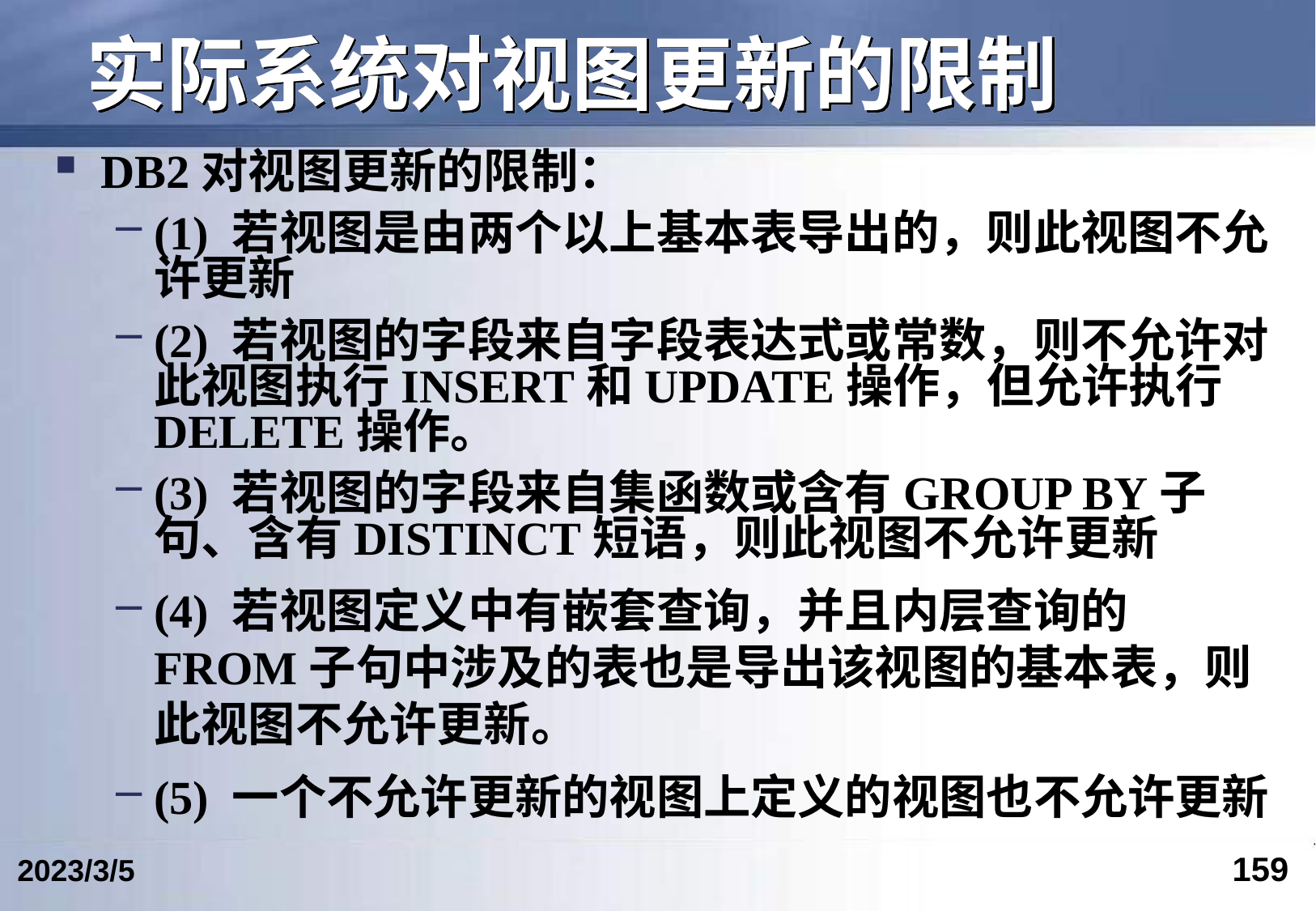

# 实际系统对视图更新的限制
DB2对视图更新的限制：
(1) 若视图是由两个以上基本表导出的，则此视图不允许更新
(2) 若视图的字段来自字段表达式或常数，则不允许对此视图执行INSERT和UPDATE操作，但允许执行DELETE操作。
(3) 若视图的字段来自集函数或含有GROUP BY子句、含有DISTINCT短语，则此视图不允许更新
(4) 若视图定义中有嵌套查询，并且内层查询的FROM子句中涉及的表也是导出该视图的基本表，则此视图不允许更新。
(5) 一个不允许更新的视图上定义的视图也不允许更新
159
2023/3/5